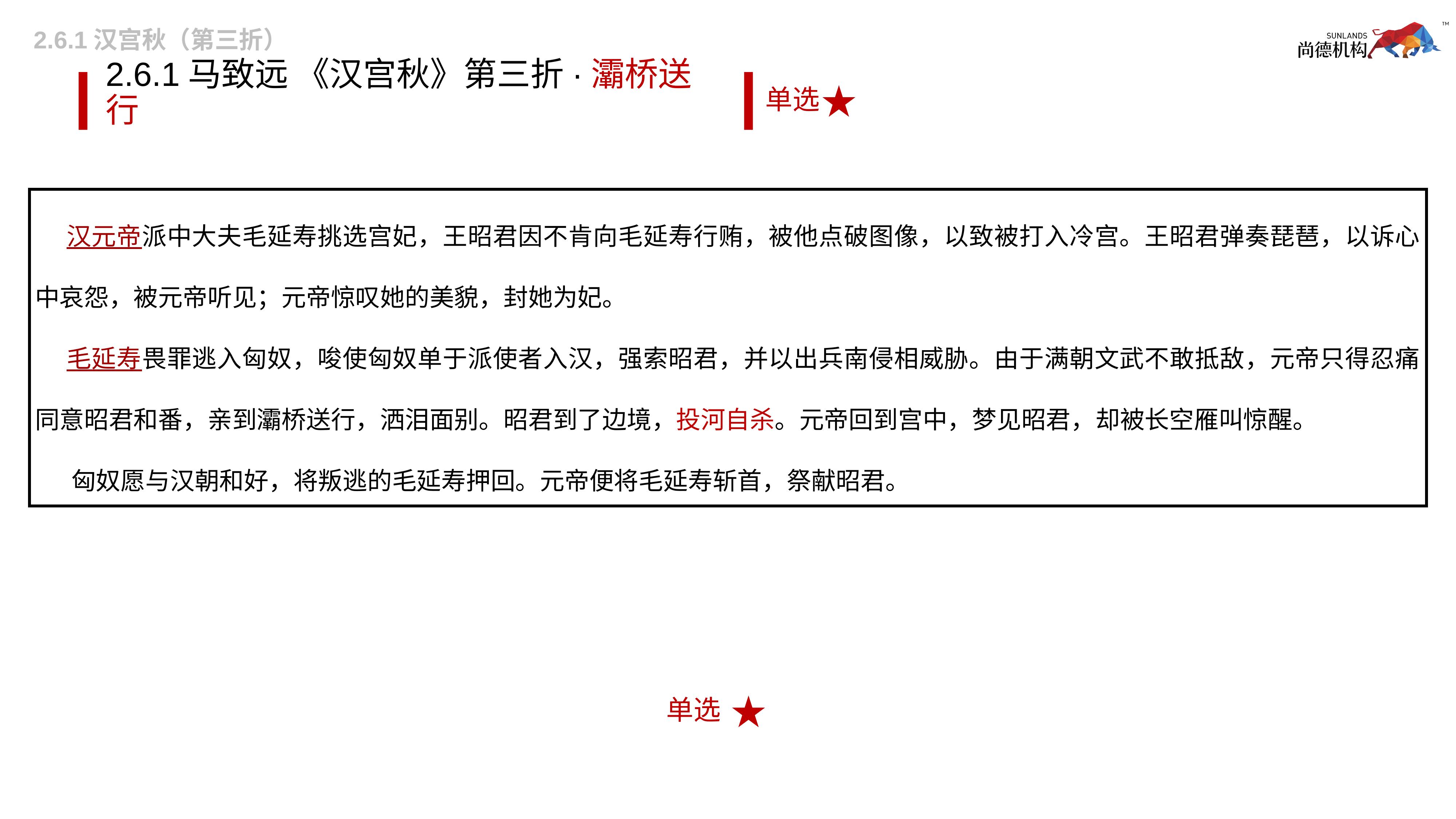

2.6.1汉宫秋（第三折）
# 2.6.1马致远 《汉宫秋》第三折·灞桥送行
单选

 汉元帝派中大夫毛延寿挑选宫妃，王昭君因不肯向毛延寿行贿，被他点破图像，以致被打入冷宫。王昭君弹奏琵琶，以诉心中哀怨，被元帝听见；元帝惊叹她的美貌，封她为妃。
 毛延寿畏罪逃入匈奴，唆使匈奴单于派使者入汉，强索昭君，并以出兵南侵相威胁。由于满朝文武不敢抵敌，元帝只得忍痛同意昭君和番，亲到灞桥送行，洒泪面别。昭君到了边境，投河自杀。元帝回到宫中，梦见昭君，却被长空雁叫惊醒。
  匈奴愿与汉朝和好，将叛逃的毛延寿押回。元帝便将毛延寿斩首，祭献昭君。
单选